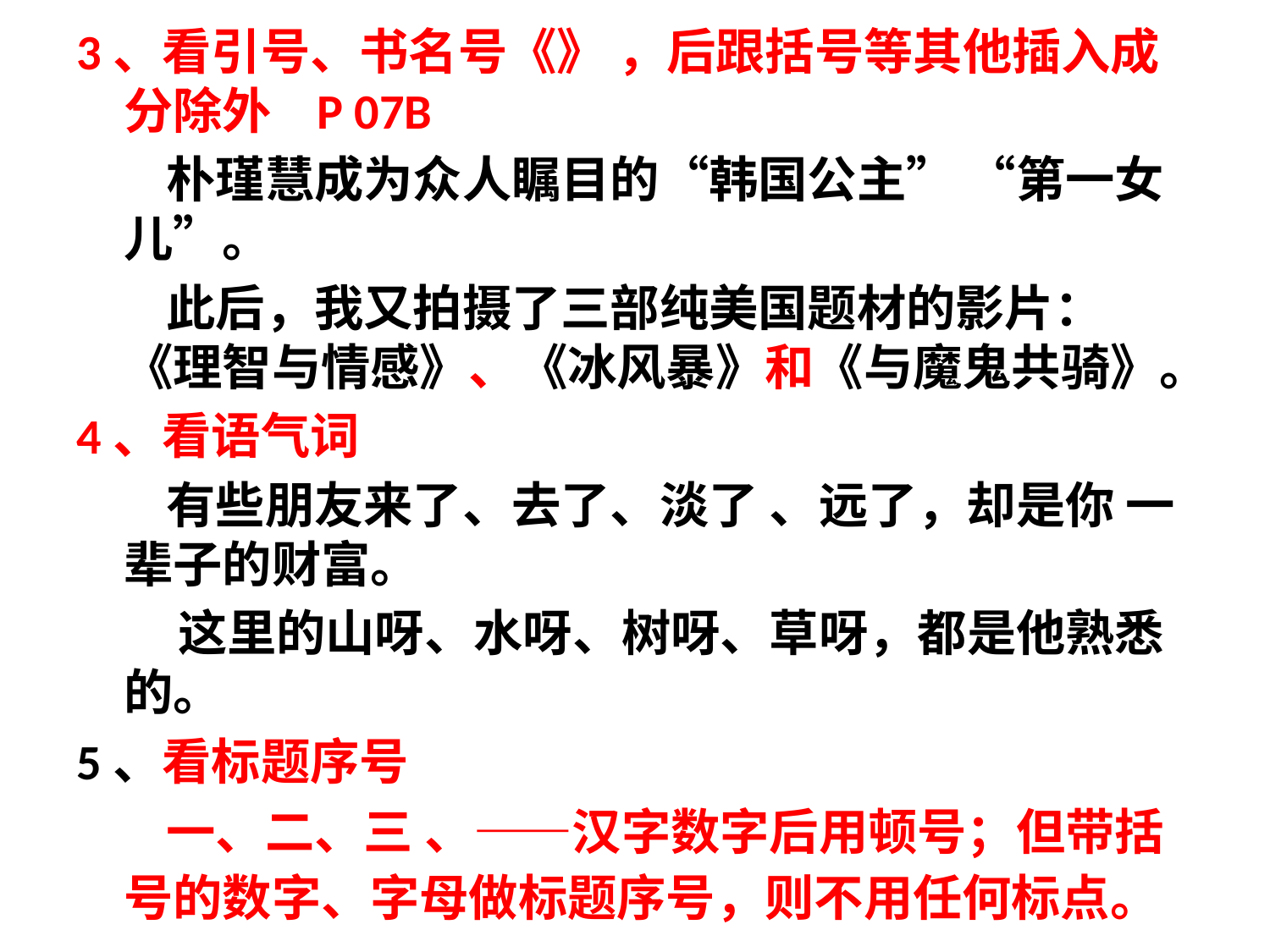

3、看引号、书名号《》 ，后跟括号等其他插入成分除外   P 07B
       朴瑾慧成为众人瞩目的“韩国公主” “第一女儿”。
       此后，我又拍摄了三部纯美国题材的影片：《理智与情感》、《冰风暴》和《与魔鬼共骑》。
4、看语气词
       有些朋友来了、去了、淡了 、远了，却是你 一辈子的财富。
        这里的山呀、水呀、树呀、草呀，都是他熟悉的。
5、看标题序号
       一、二、三 、——汉字数字后用顿号；但带括号的数字、字母做标题序号，则不用任何标点。